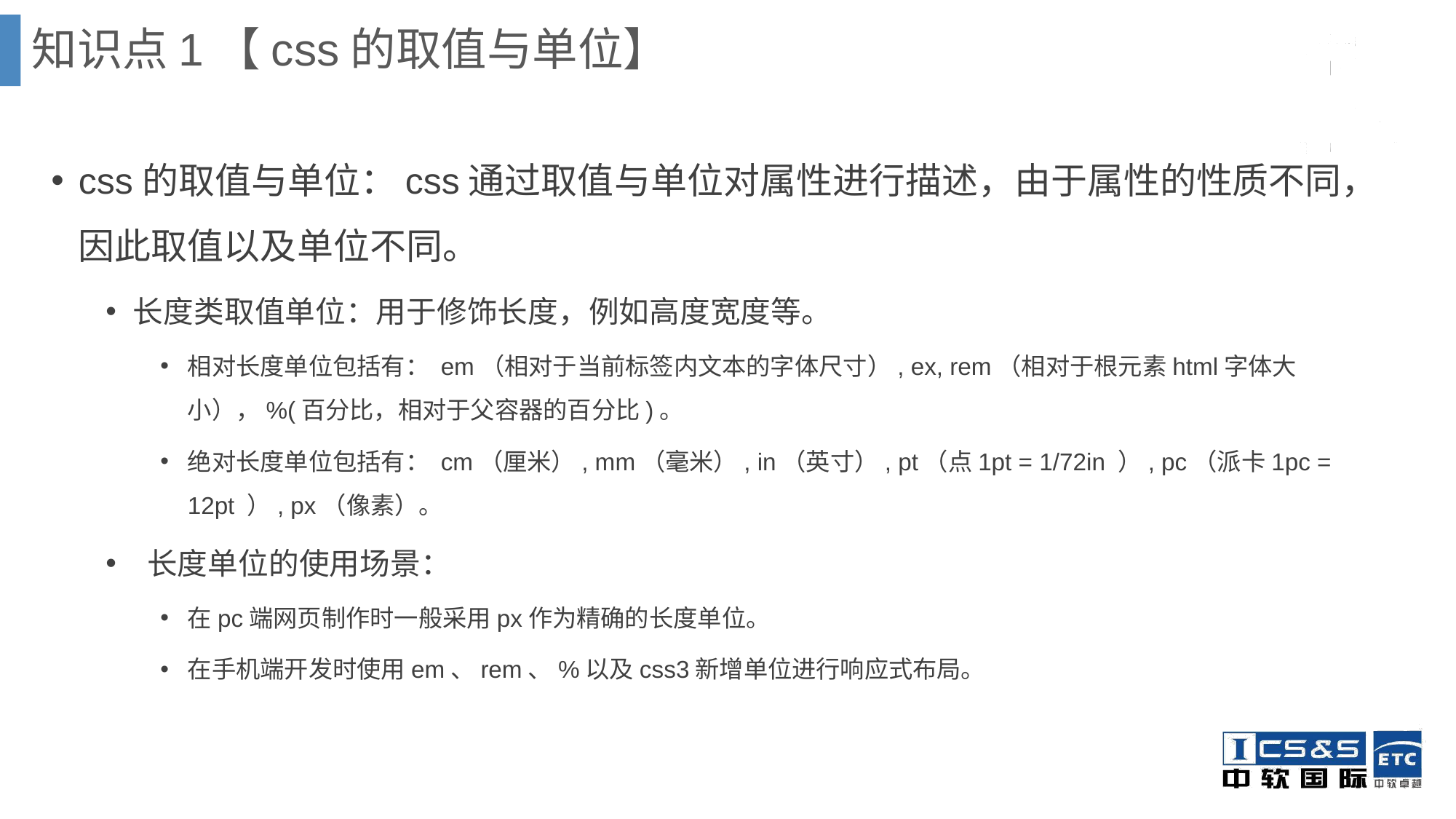

知识点1【css的取值与单位】
css的取值与单位：css通过取值与单位对属性进行描述，由于属性的性质不同，因此取值以及单位不同。
长度类取值单位：用于修饰长度，例如高度宽度等。
相对长度单位包括有： em（相对于当前标签内文本的字体尺寸）, ex, rem（相对于根元素html字体大小），%(百分比，相对于父容器的百分比)。
绝对长度单位包括有： cm（厘米）, mm（毫米）, in（英寸）, pt（点1pt = 1/72in ）, pc（派卡1pc = 12pt ）, px（像素）。
 长度单位的使用场景：
在pc端网页制作时一般采用px作为精确的长度单位。
在手机端开发时使用em、rem、%以及css3新增单位进行响应式布局。